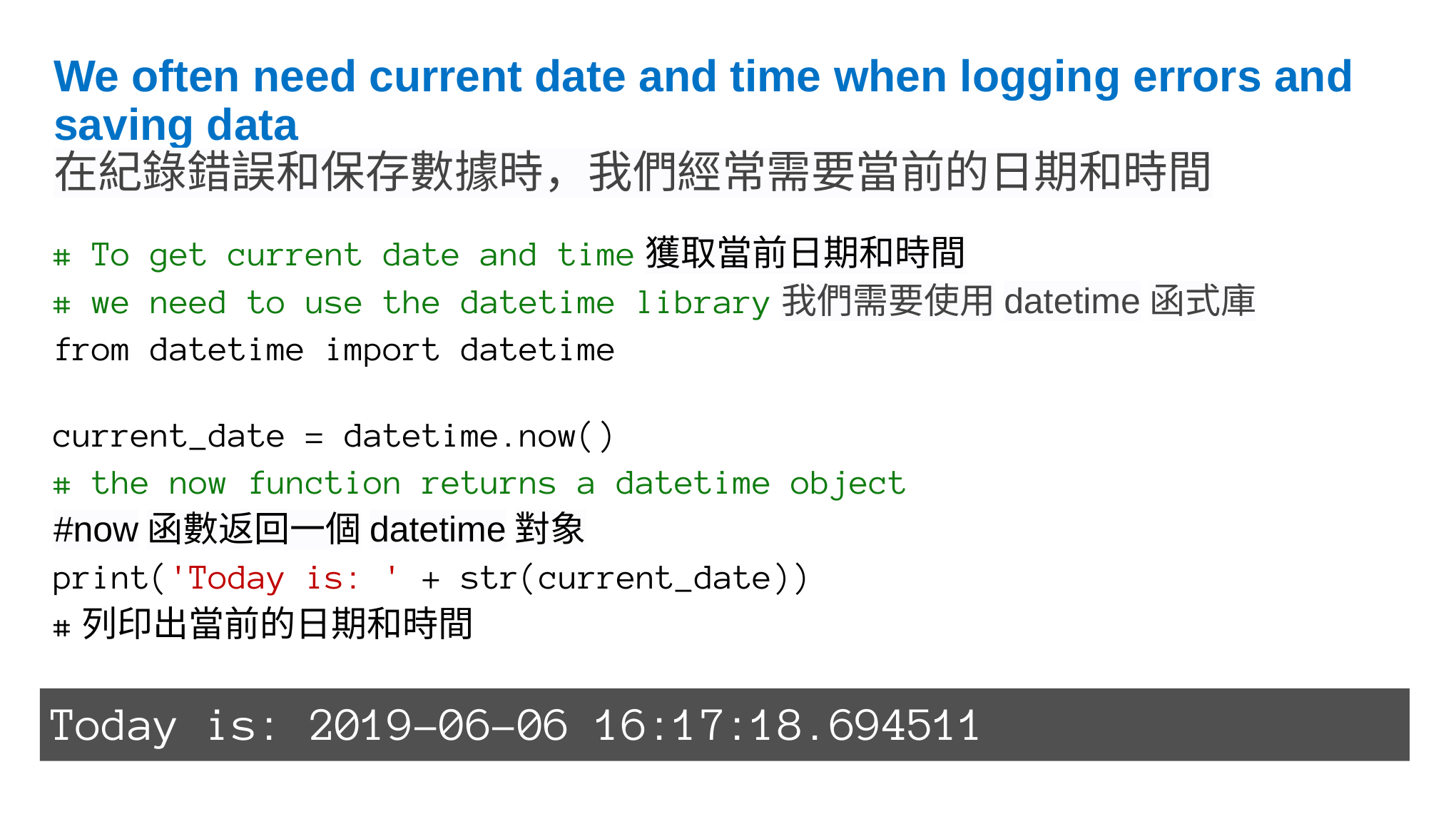

# We often need current date and time when logging errors and saving data
在紀錄錯誤和保存數據時，我們經常需要當前的日期和時間
# To get current date and time獲取當前日期和時間
# we need to use the datetime library我們需要使用datetime函式庫
from datetime import datetime
current_date = datetime.now()
# the now function returns a datetime object
#now函數返回一個datetime對象
print('Today is: ' + str(current_date))
#列印出當前的日期和時間
Today is: 2019-06-06 16:17:18.694511